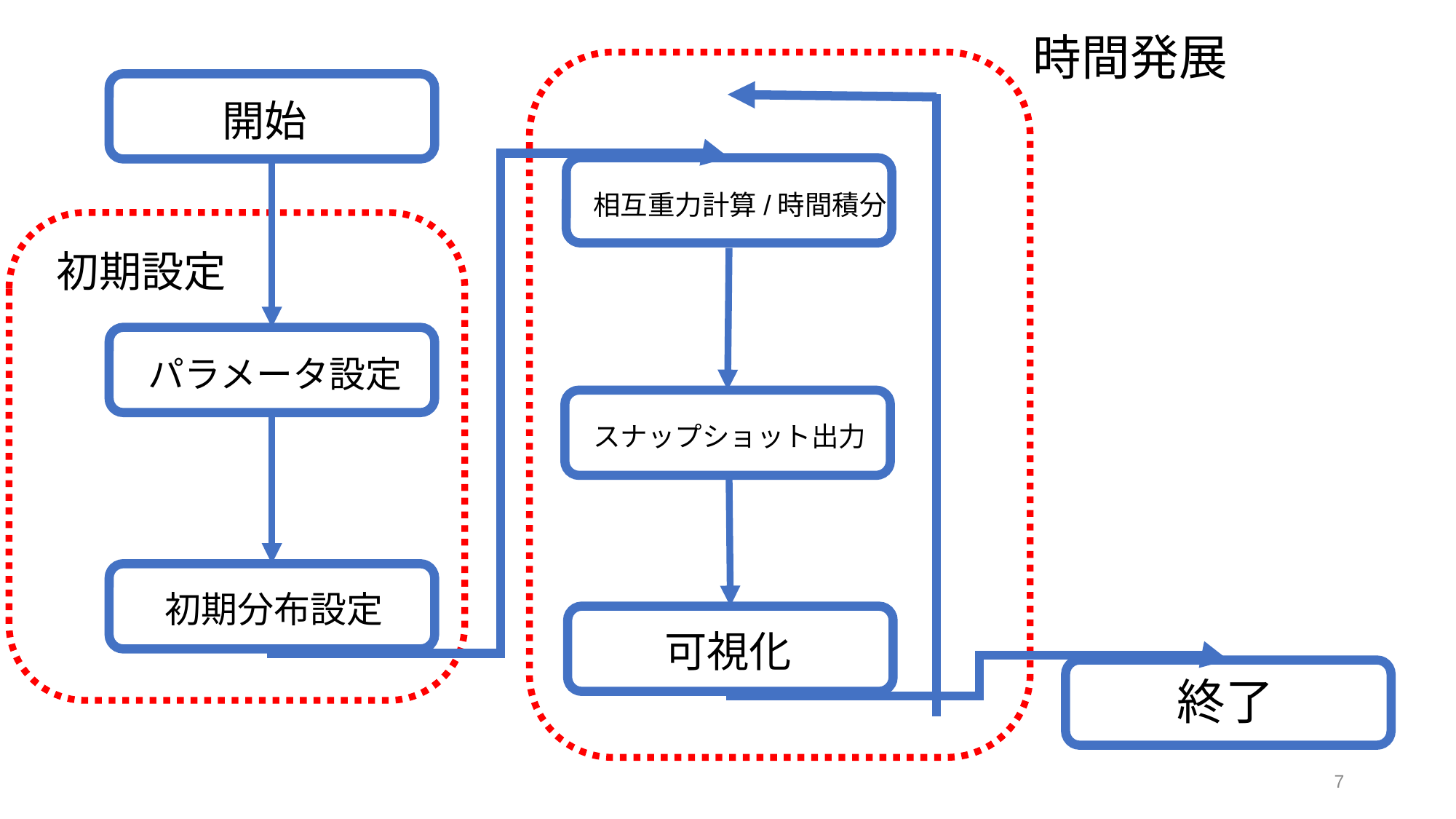

時間発展

開始

相互重力計算/時間積分

初期設定

パラメータ設定

スナップショット出力

初期分布設定

可視化

終了
7